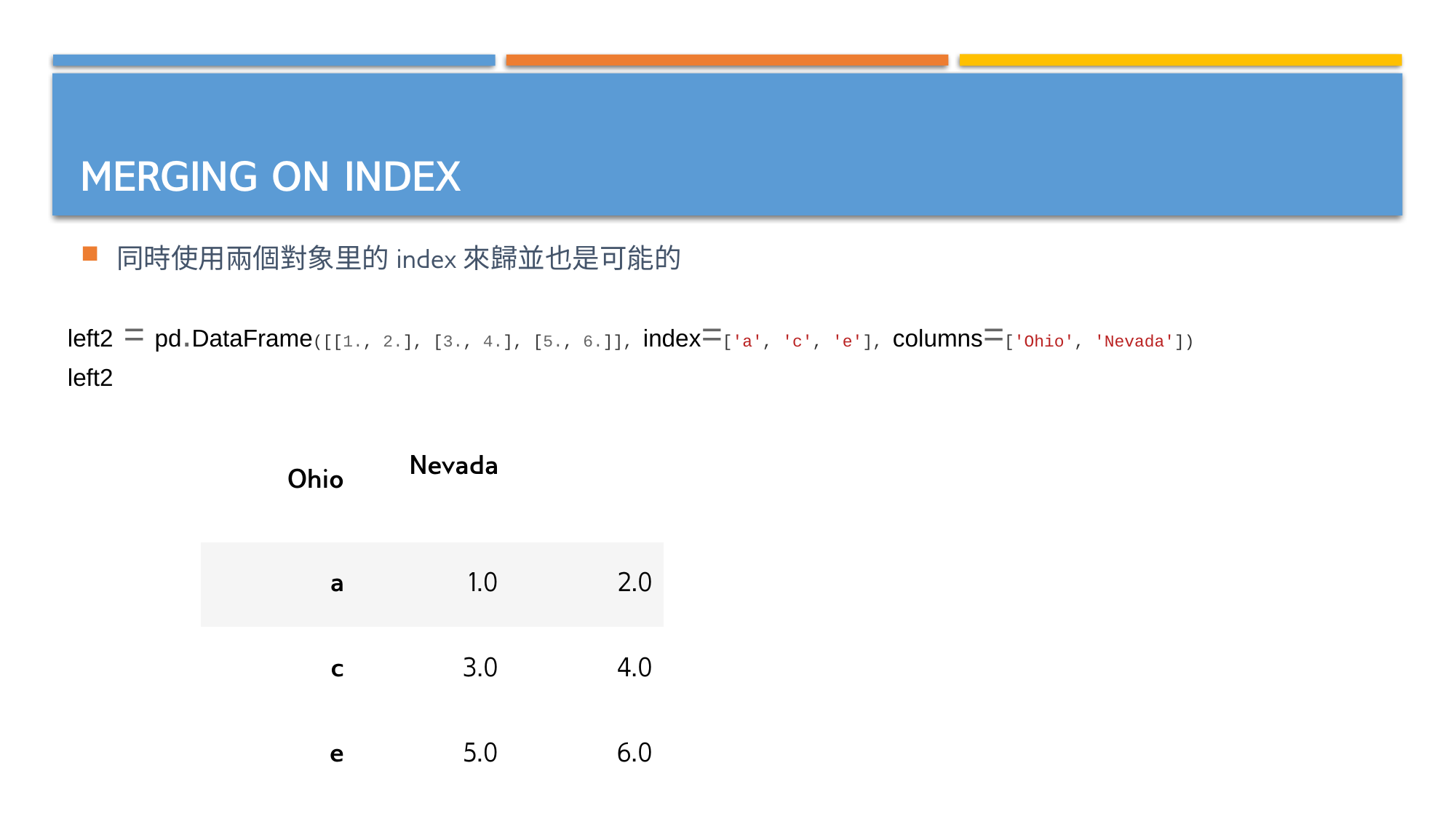

同時使用兩個對象里的index來歸並也是可能的
# Merging on Index
left2 = pd.DataFrame([[1., 2.], [3., 4.], [5., 6.]], index=['a', 'c', 'e'], columns=['Ohio', 'Nevada'])
left2

| Ohio | Nevada |  |
| --- | --- | --- |
| a | 1.0 | 2.0 |
| c | 3.0 | 4.0 |
| e | 5.0 | 6.0 |